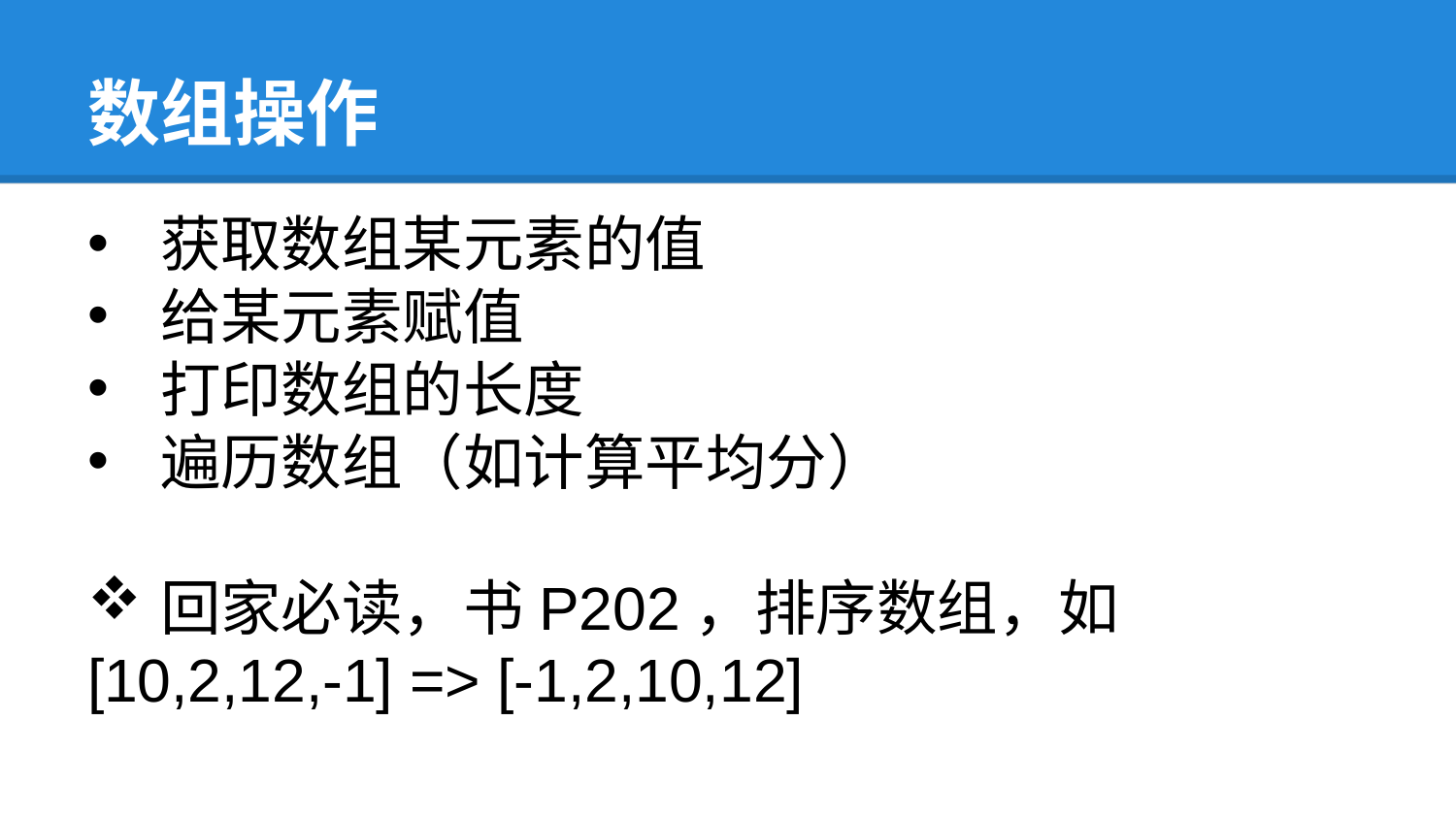

# 数组操作
获取数组某元素的值
给某元素赋值
打印数组的长度
遍历数组（如计算平均分）

回家必读，书P202，排序数组，如
[10,2,12,-1] => [-1,2,10,12]